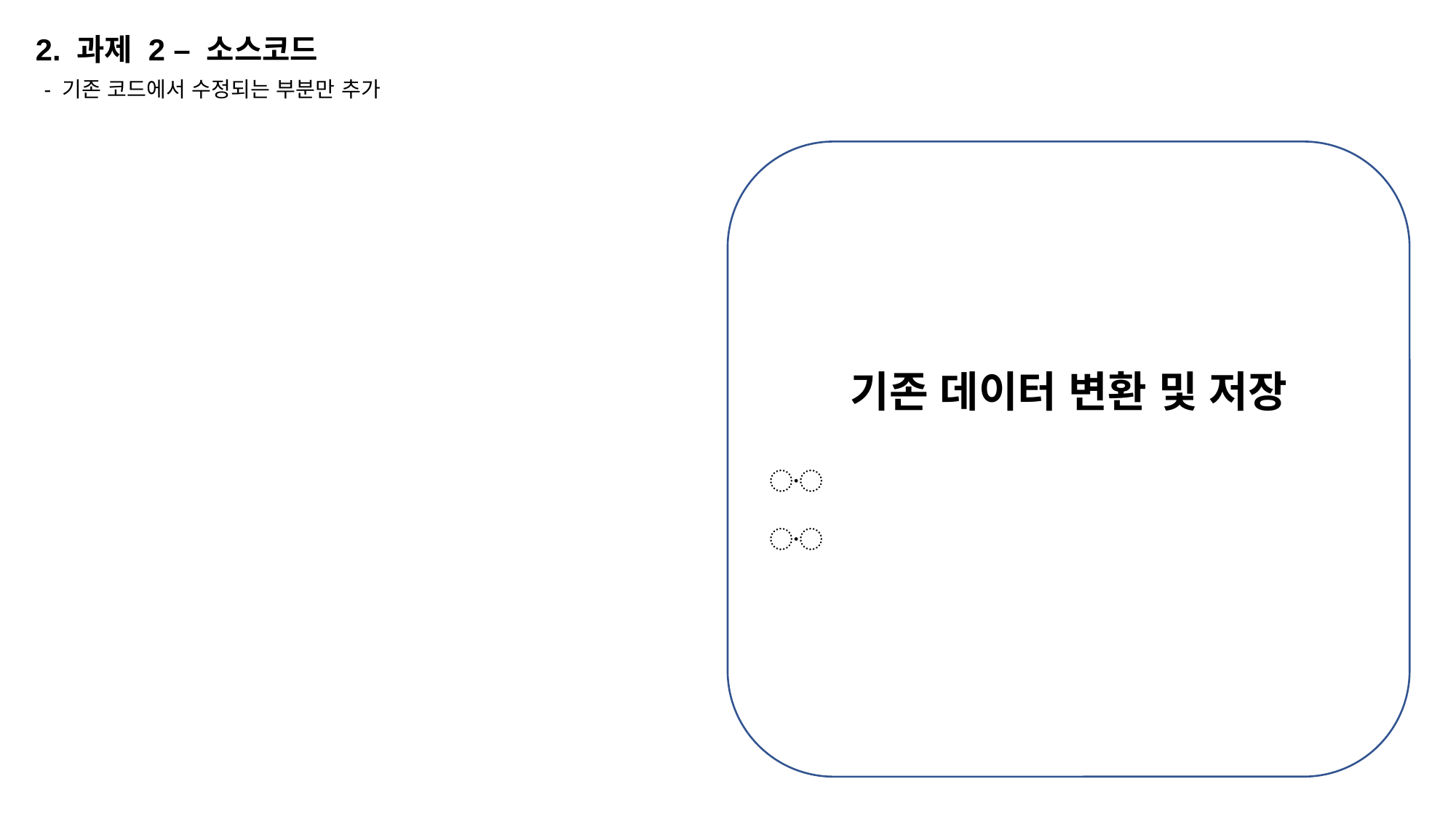

2. 과제 2 – 소스코드
 - 기존 코드에서 수정되는 부분만 추가
기존 데이터 변환 및 저장

〮

〮